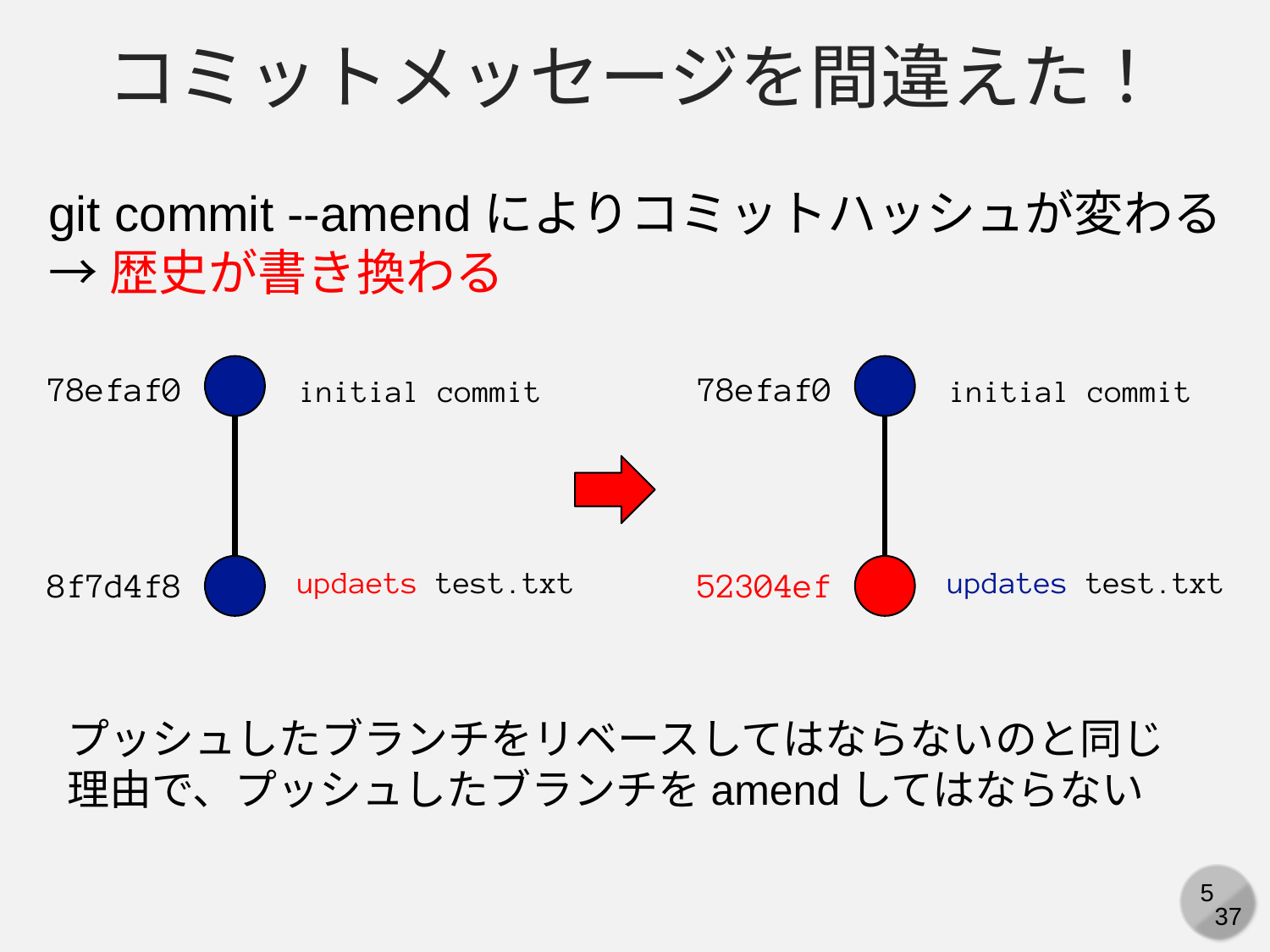

コミットメッセージを間違えた！
git commit --amendによりコミットハッシュが変わる
→歴史が書き換わる

78efaf0
78efaf0
initial commit
initial commit

8f7d4f8

updaets test.txt
52304ef

updates test.txt
プッシュしたブランチをリベースしてはならないのと同じ理由で、プッシュしたブランチをamendしてはならない